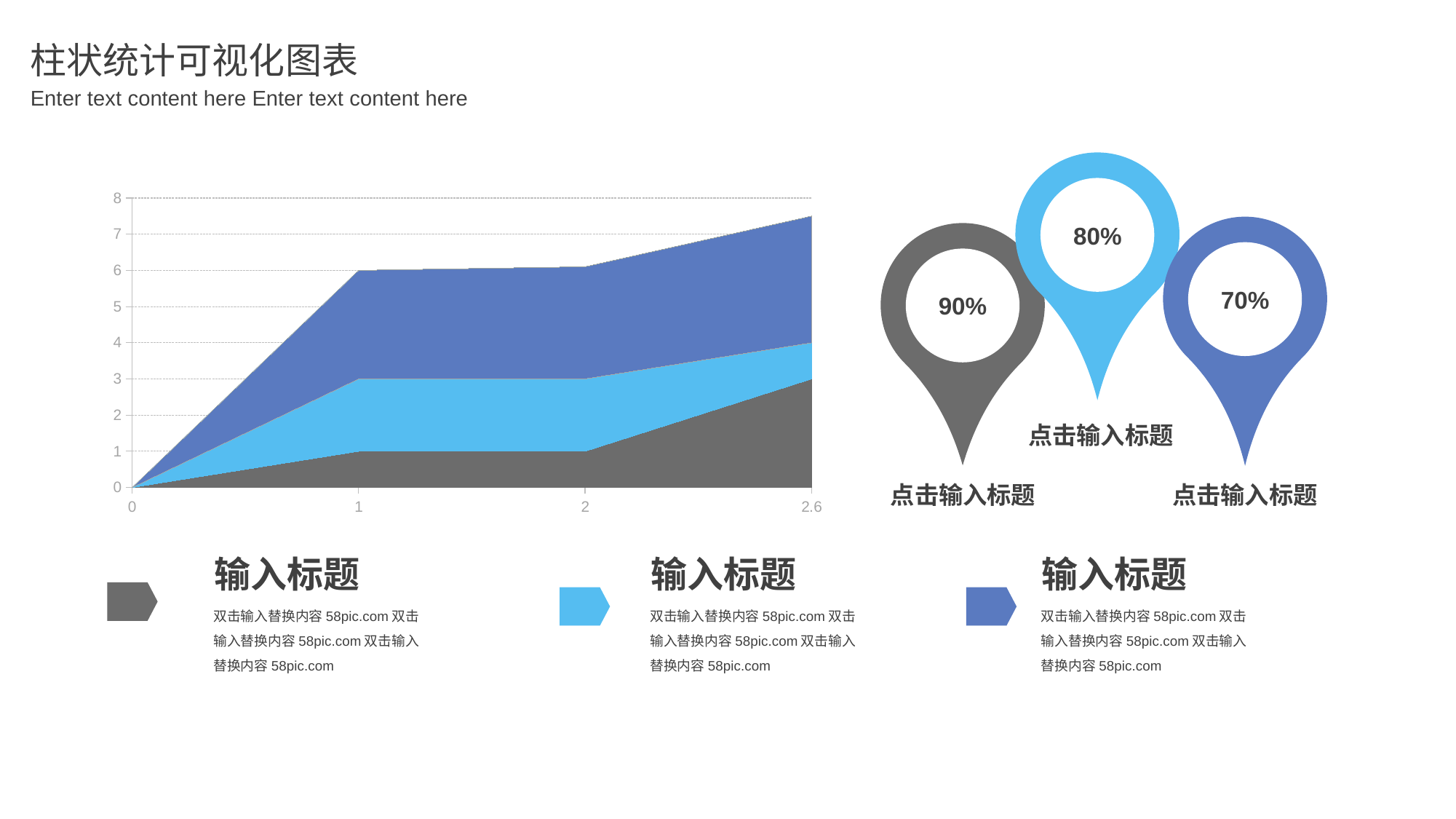

柱状统计可视化图表
Enter text content here Enter text content here

80%

### Chart

| Category | Y-Values | Column1 | Column2 | Column3 |
|---|---|---|---|---|
| 0 | 0.0 | 0.0 | 0.0 | None |
| 1 | 1.0 | 2.0 | 3.0 | None |
| 2 | 1.0 | 2.0 | 3.1 | None |
| 2.6 | 3.0 | 1.0 | 3.5 | None |
70%

90%
点击输入标题
点击输入标题
点击输入标题
输入标题
双击输入替换内容58pic.com双击输入替换内容58pic.com双击输入替换内容58pic.com
输入标题
双击输入替换内容58pic.com双击输入替换内容58pic.com双击输入替换内容58pic.com
输入标题
双击输入替换内容58pic.com双击输入替换内容58pic.com双击输入替换内容58pic.com